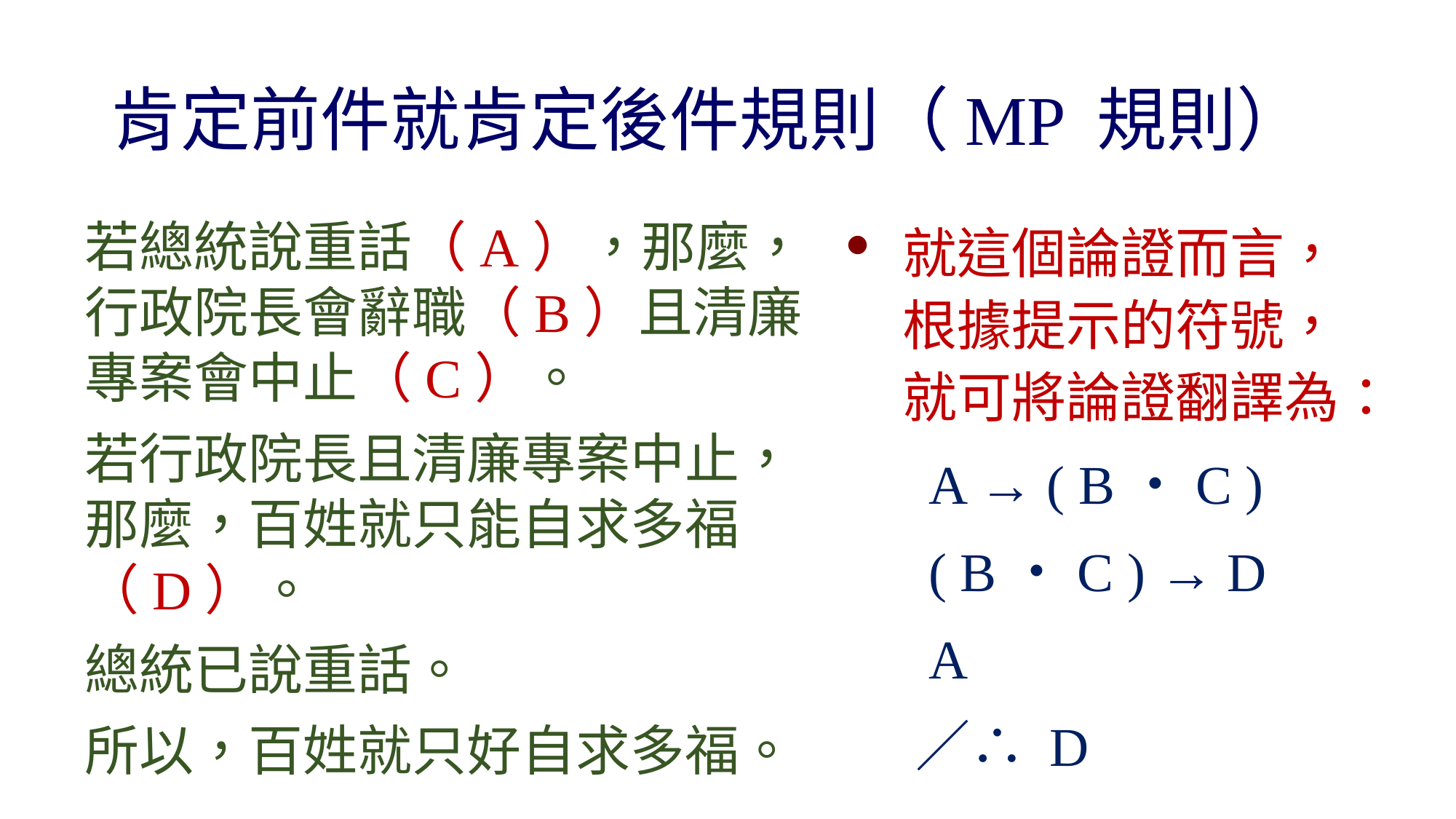

# 肯定前件就肯定後件規則（MP 規則）
若總統說重話（A），那麼，行政院長會辭職（B）且清廉專案會中止（C）。
若行政院長且清廉專案中止，那麼，百姓就只能自求多福（D）。
總統已說重話。
所以，百姓就只好自求多福。
就這個論證而言，根據提示的符號，就可將論證翻譯為：
　 A → ( B・C )
　 ( B・C ) → D
　 A
　 ／∴ D